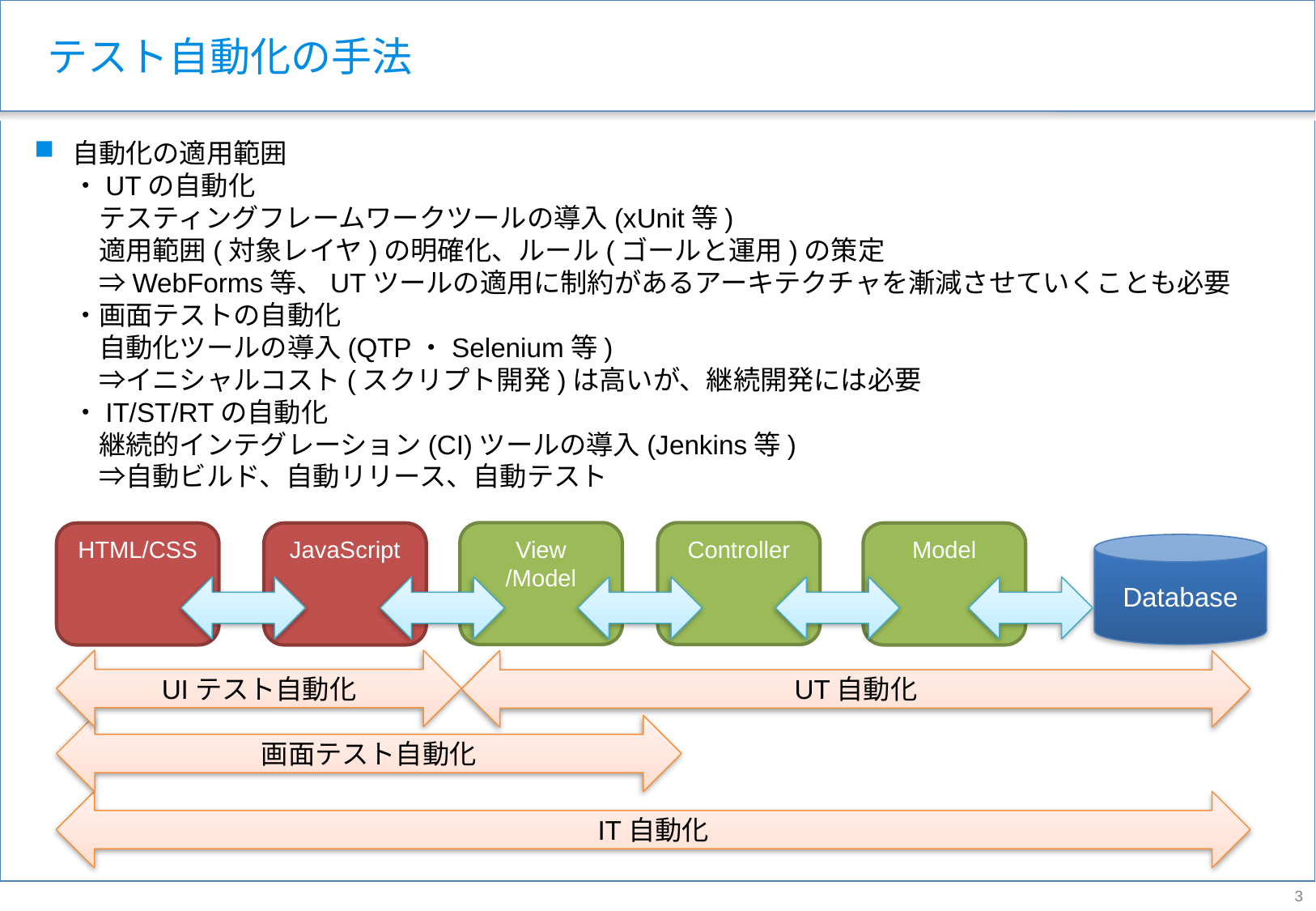

# テスト自動化の手法
自動化の適用範囲
・UTの自動化
　テスティングフレームワークツールの導入(xUnit等)
　適用範囲(対象レイヤ)の明確化、ルール(ゴールと運用)の策定
　⇒WebForms等、UTツールの適用に制約があるアーキテクチャを漸減させていくことも必要
・画面テストの自動化
　自動化ツールの導入(QTP・Selenium等)
　⇒イニシャルコスト(スクリプト開発)は高いが、継続開発には必要
・IT/ST/RTの自動化
　継続的インテグレーション(CI)ツールの導入(Jenkins等)
　⇒自動ビルド、自動リリース、自動テスト
View
/Model
Controller
HTML/CSS
JavaScript
Model
Database

UIテスト自動化
UT自動化
画面テスト自動化
IT自動化